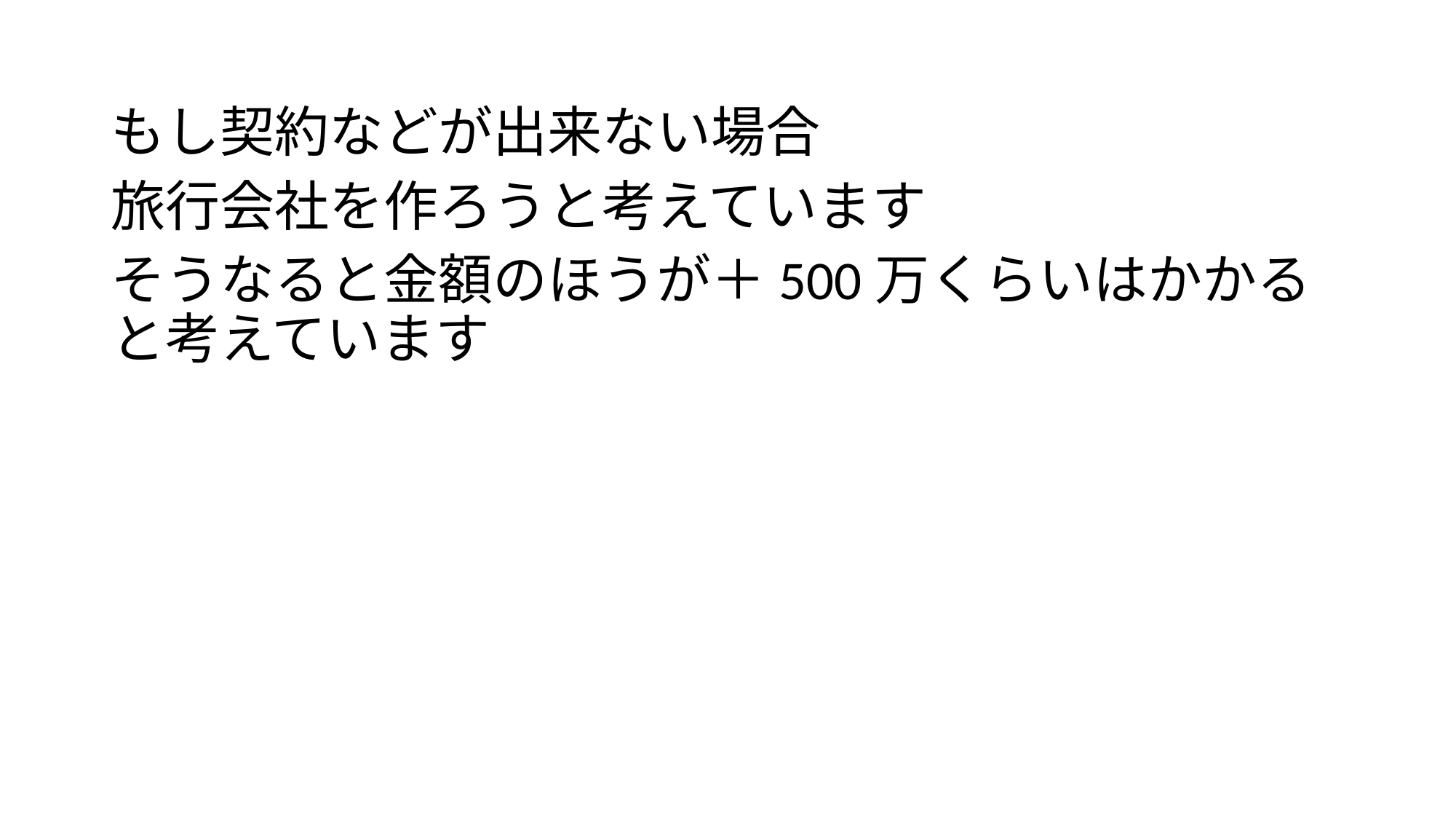

もし契約などが出来ない場合
旅行会社を作ろうと考えています
そうなると金額のほうが＋500万くらいはかかると考えています